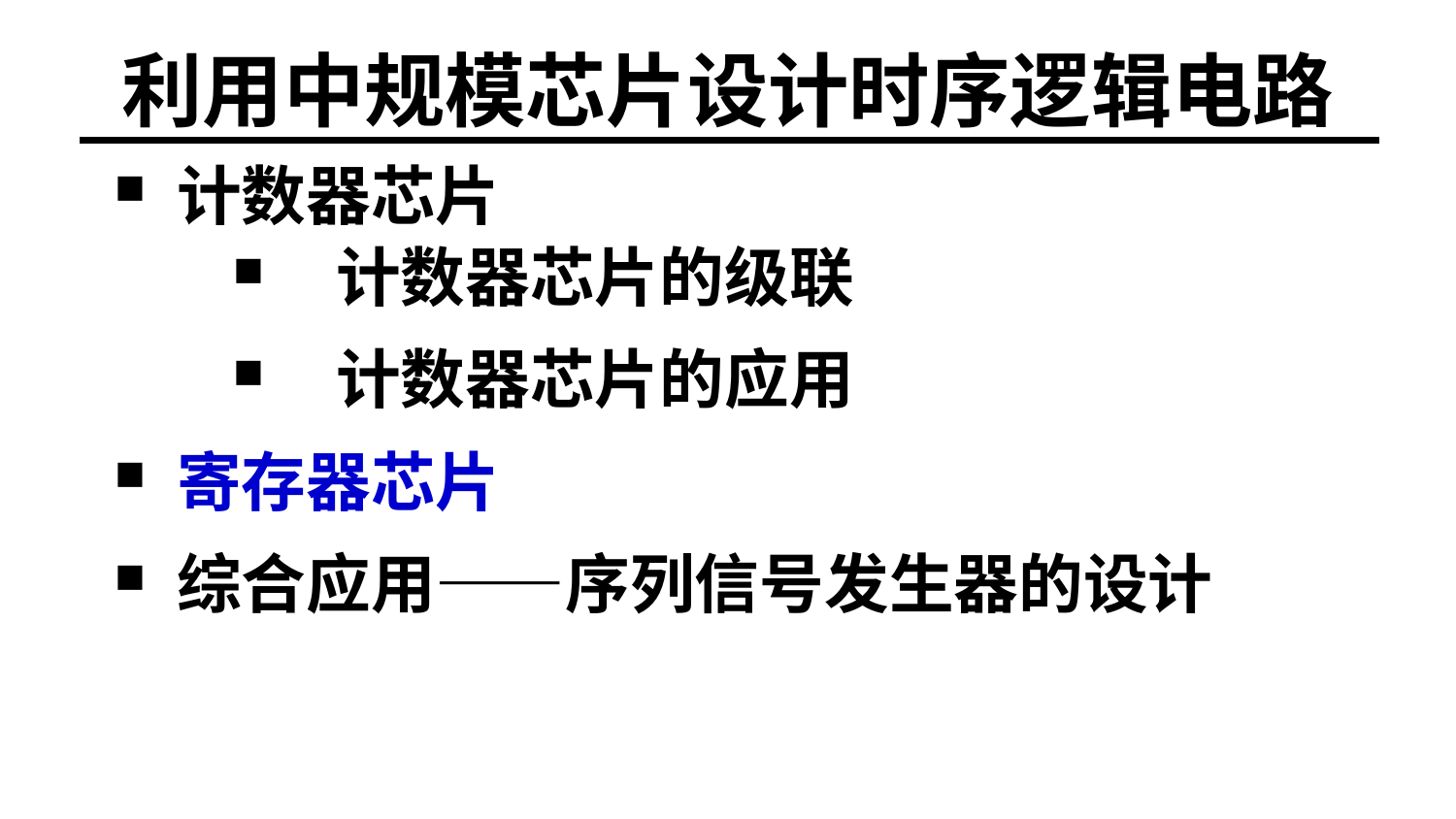

# 利用中规模芯片设计时序逻辑电路
 计数器芯片
 计数器芯片的级联
 计数器芯片的应用
 寄存器芯片
 综合应用——序列信号发生器的设计